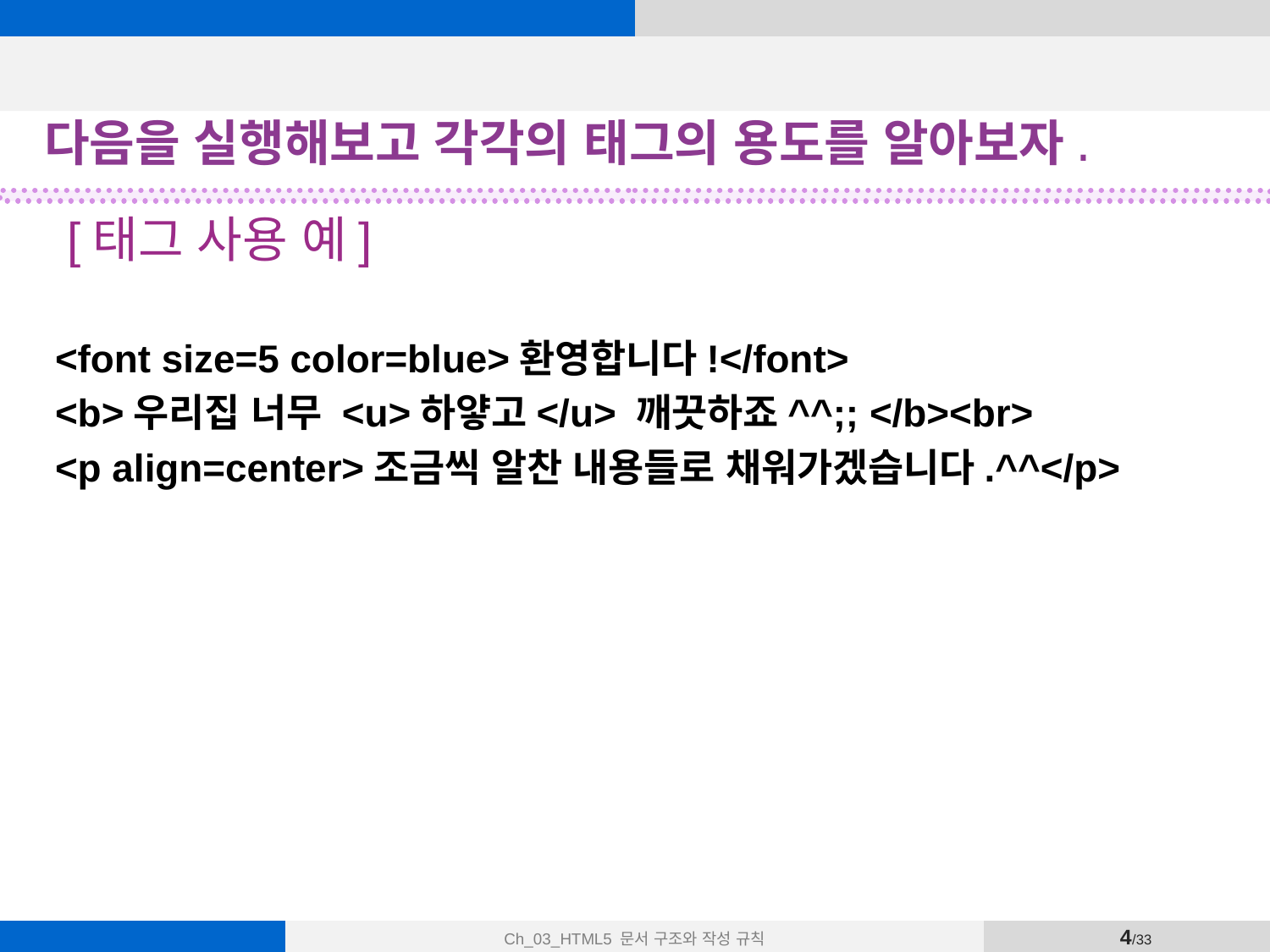

다음을 실행해보고 각각의 태그의 용도를 알아보자.

[태그 사용 예]
<font size=5 color=blue>환영합니다!</font>
<b>우리집 너무 <u>하얗고</u> 깨끗하죠^^;; </b><br>
<p align=center>조금씩 알찬 내용들로 채워가겠습니다.^^</p>